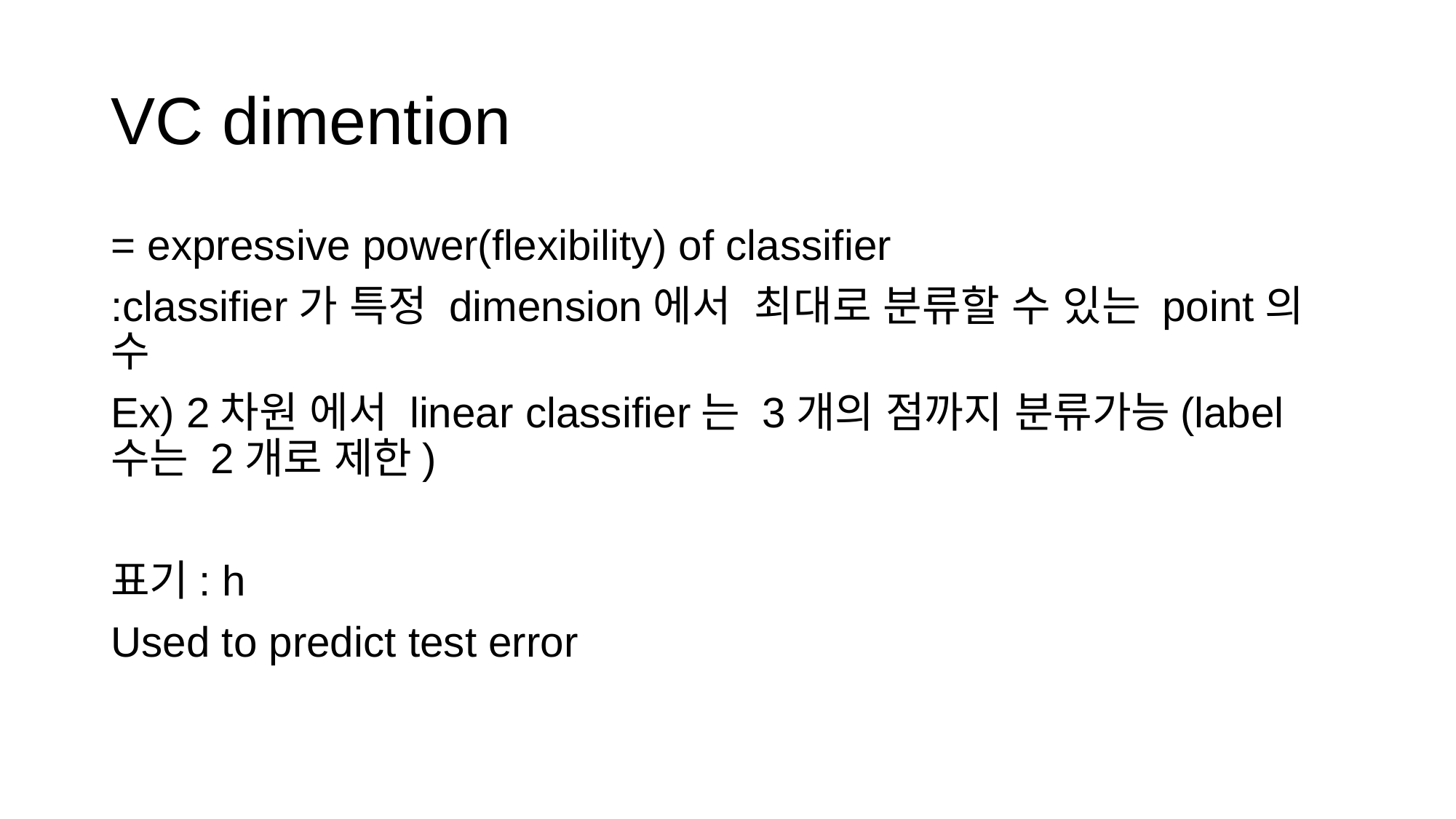

# VC dimention
= expressive power(flexibility) of classifier
:classifier가 특정 dimension에서  최대로 분류할 수 있는 point의 수
Ex) 2차원 에서 linear classifier는 3개의 점까지 분류가능(label 수는 2개로 제한)

표기: h
Used to predict test error